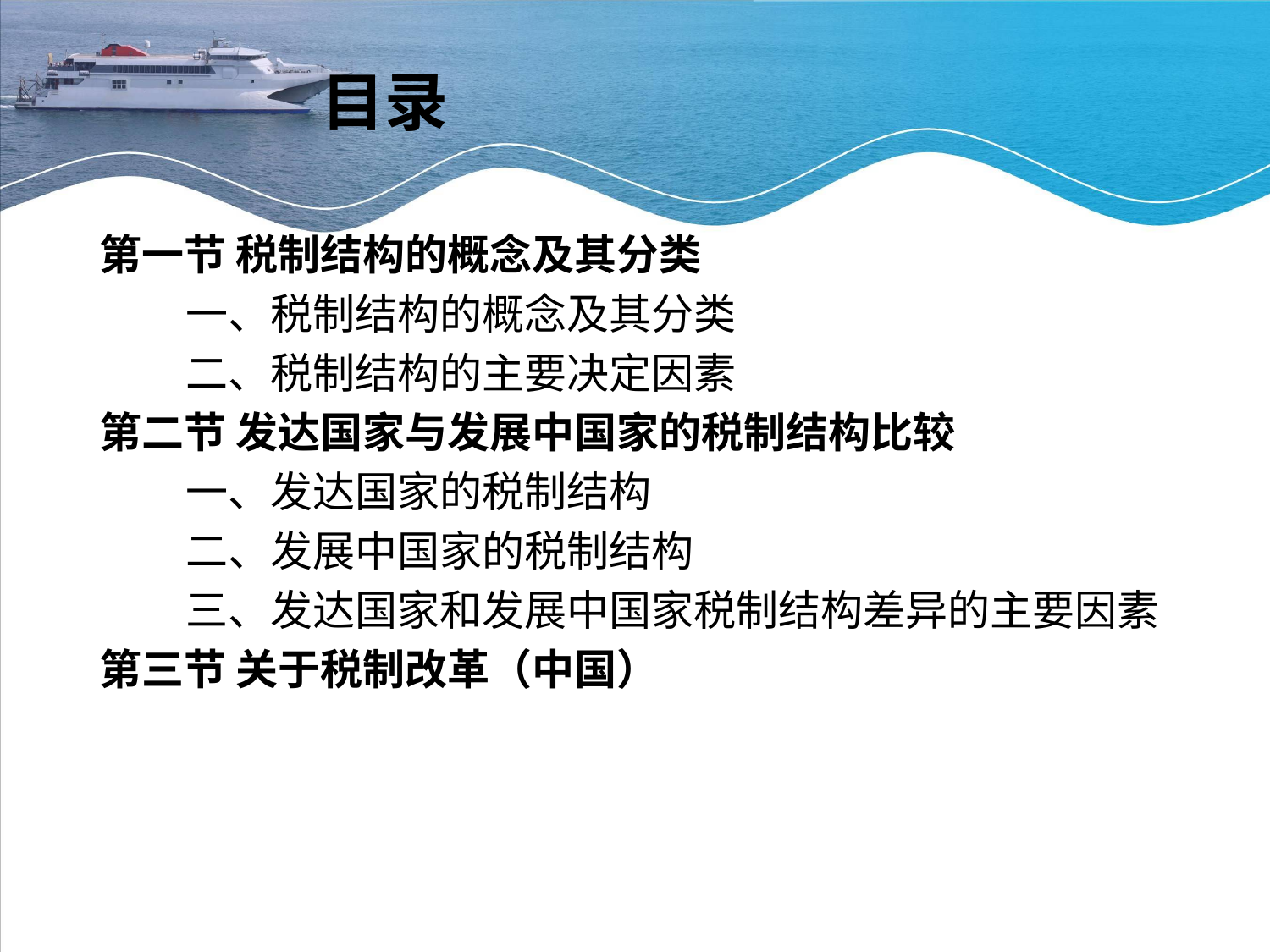

# 目录
第一节 税制结构的概念及其分类
        一、税制结构的概念及其分类
        二、税制结构的主要决定因素
第二节 发达国家与发展中国家的税制结构比较
        一、发达国家的税制结构
        二、发展中国家的税制结构
        三、发达国家和发展中国家税制结构差异的主要因素
第三节 关于税制改革（中国）